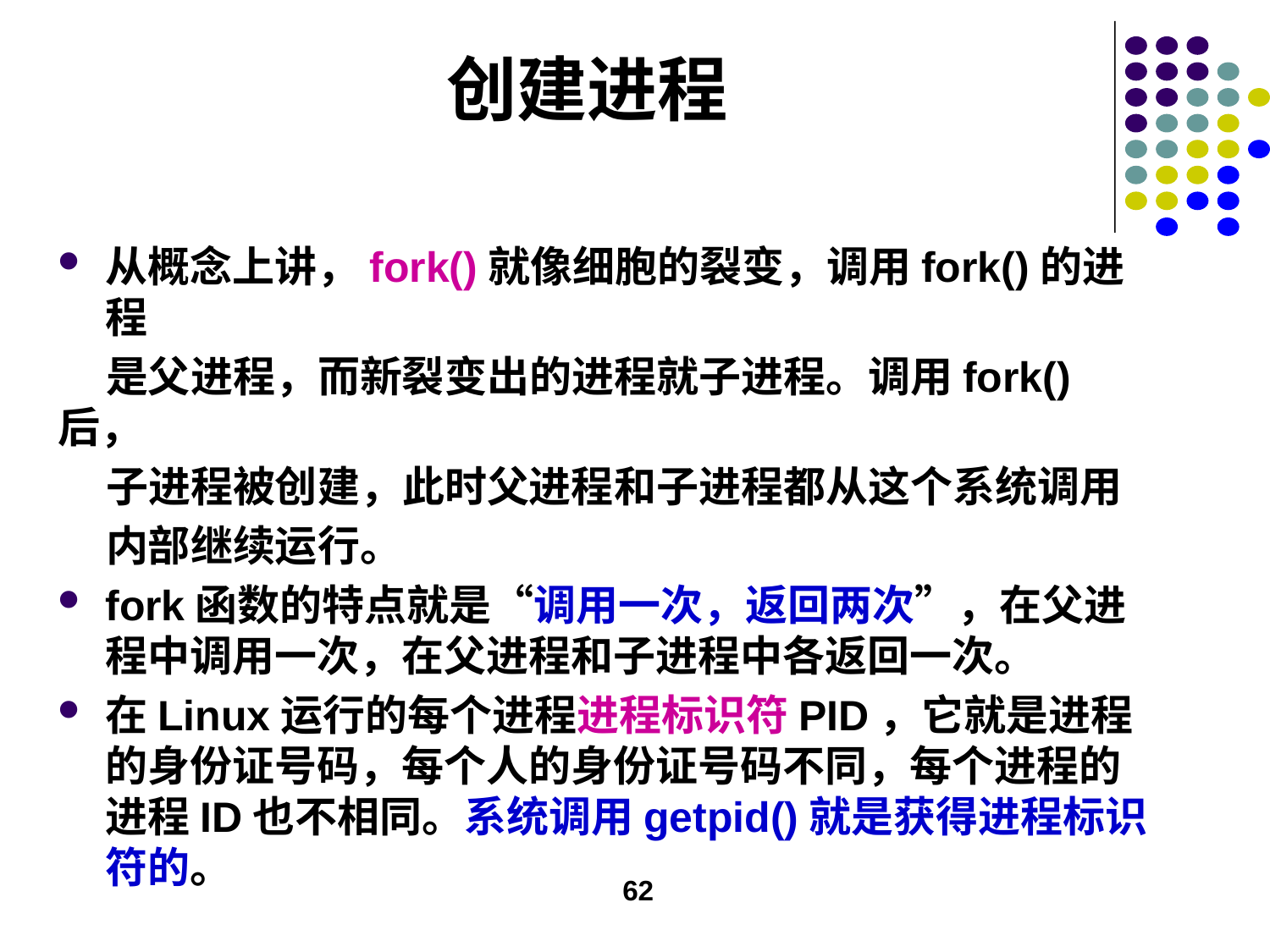

# 创建进程
从概念上讲，fork()就像细胞的裂变，调用fork()的进程
    是父进程，而新裂变出的进程就子进程。调用fork()后，
    子进程被创建，此时父进程和子进程都从这个系统调用
    内部继续运行。
fork函数的特点就是“调用一次，返回两次”，在父进程中调用一次，在父进程和子进程中各返回一次。
在Linux运行的每个进程进程标识符PID，它就是进程的身份证号码，每个人的身份证号码不同，每个进程的进程ID也不相同。系统调用getpid()就是获得进程标识符的。

62